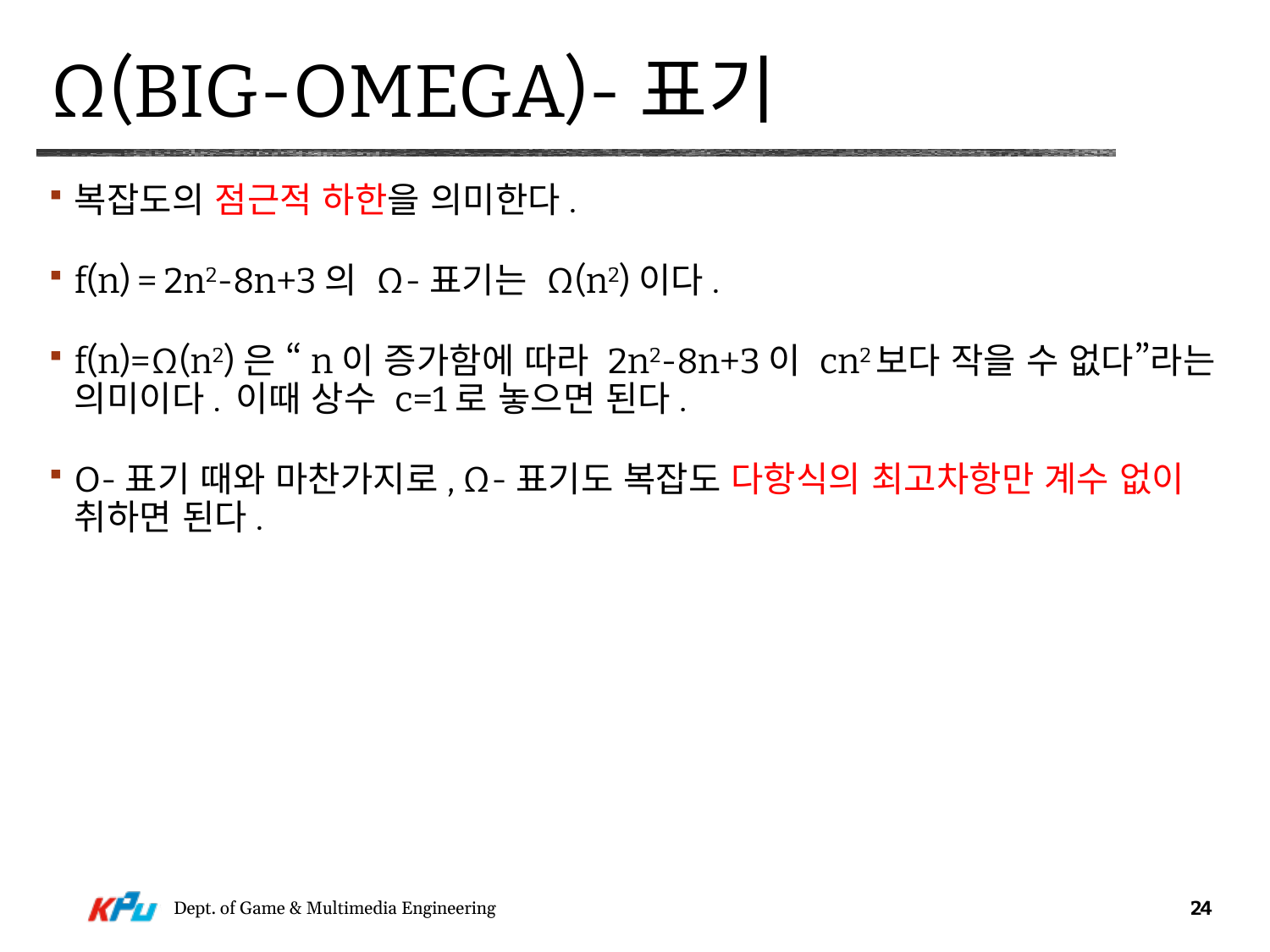

# Ω(Big-Omega)-표기
복잡도의 점근적 하한을 의미한다.
f(n) = 2n2-8n+3의 Ω-표기는 Ω(n2)이다.
f(n)=Ω(n2)은 “n이 증가함에 따라 2n2-8n+3이 cn2보다 작을 수 없다”라는 의미이다. 이때 상수 c=1로 놓으면 된다.
O-표기 때와 마찬가지로, Ω-표기도 복잡도 다항식의 최고차항만 계수 없이 취하면 된다.

Dept. of Game & Multimedia Engineering
24